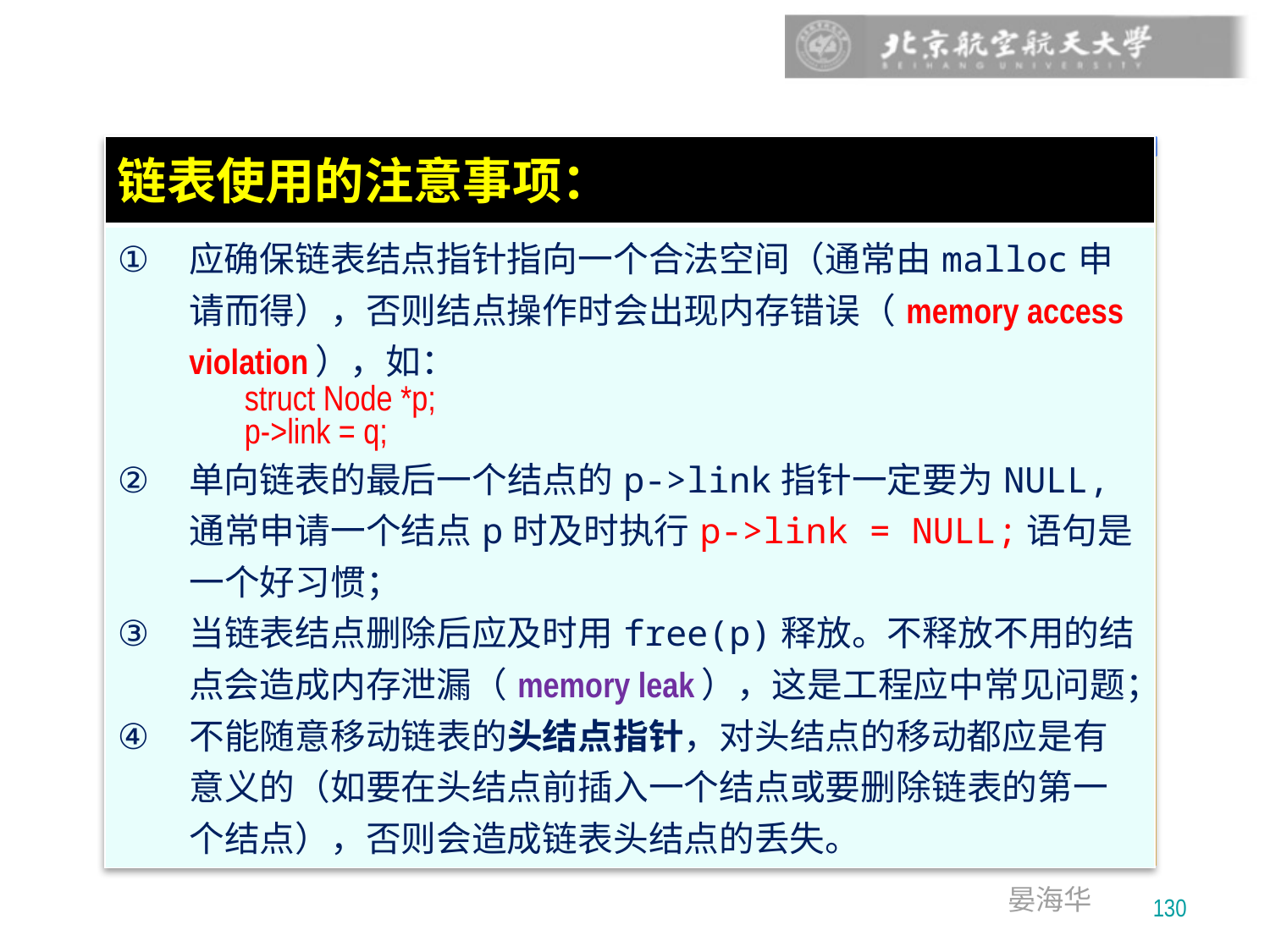

| 链表使用的注意事项： |
| --- |
| 应确保链表结点指针指向一个合法空间（通常由malloc申请而得），否则结点操作时会出现内存错误（memory access violation），如： struct Node \*p; p->link = q; 单向链表的最后一个结点的p->link指针一定要为NULL,通常申请一个结点p时及时执行p->link = NULL;语句是一个好习惯； 当链表结点删除后应及时用free(p)释放。不释放不用的结点会造成内存泄漏（memory leak），这是工程应中常见问题； 不能随意移动链表的头结点指针，对头结点的移动都应是有意义的（如要在头结点前插入一个结点或要删除链表的第一个结点），否则会造成链表头结点的丢失。 |
130